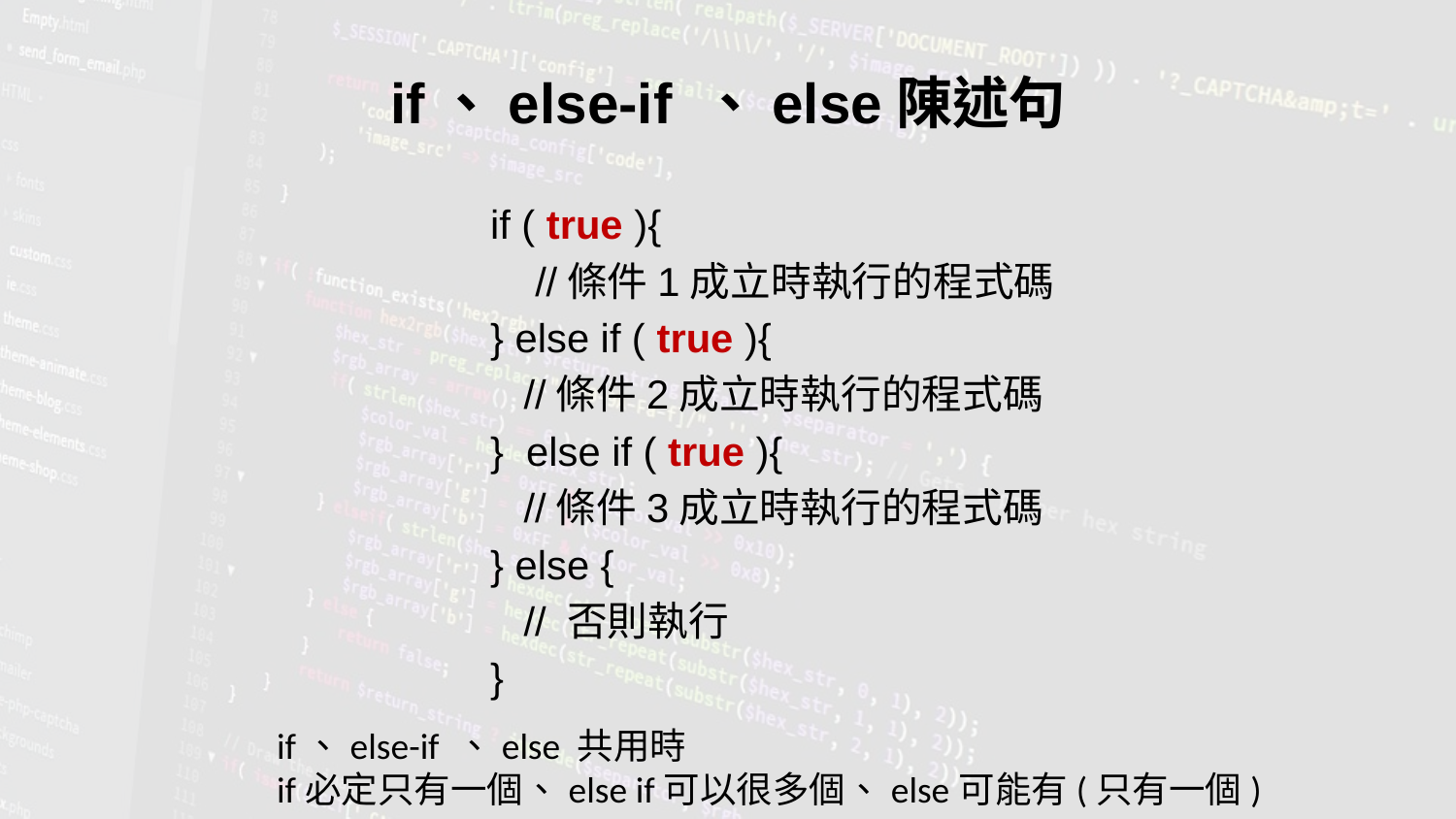

# if、else-if 、else陳述句
if ( true ){
    //條件1成立時執行的程式碼
} else if ( true ){
   //條件2成立時執行的程式碼
}  else if ( true ){
   //條件3成立時執行的程式碼
} else {
   // 否則執行
}

if、else-if 、else 共用時
if必定只有一個、else if可以很多個、else可能有(只有一個)